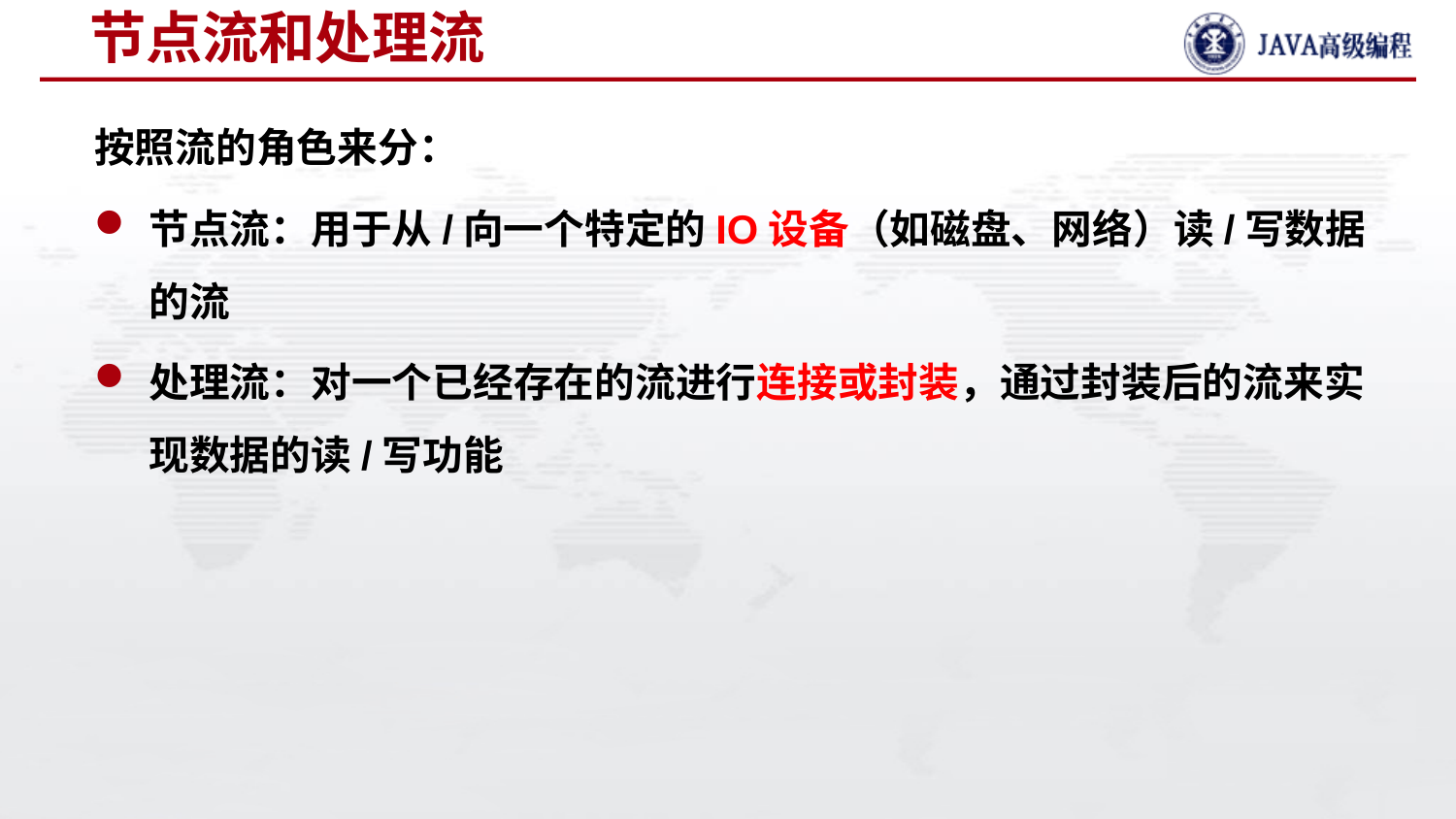

# 节点流和处理流
按照流的角色来分：
节点流：用于从/向一个特定的IO设备（如磁盘、网络）读/写数据的流
处理流：对一个已经存在的流进行连接或封装，通过封装后的流来实现数据的读/写功能